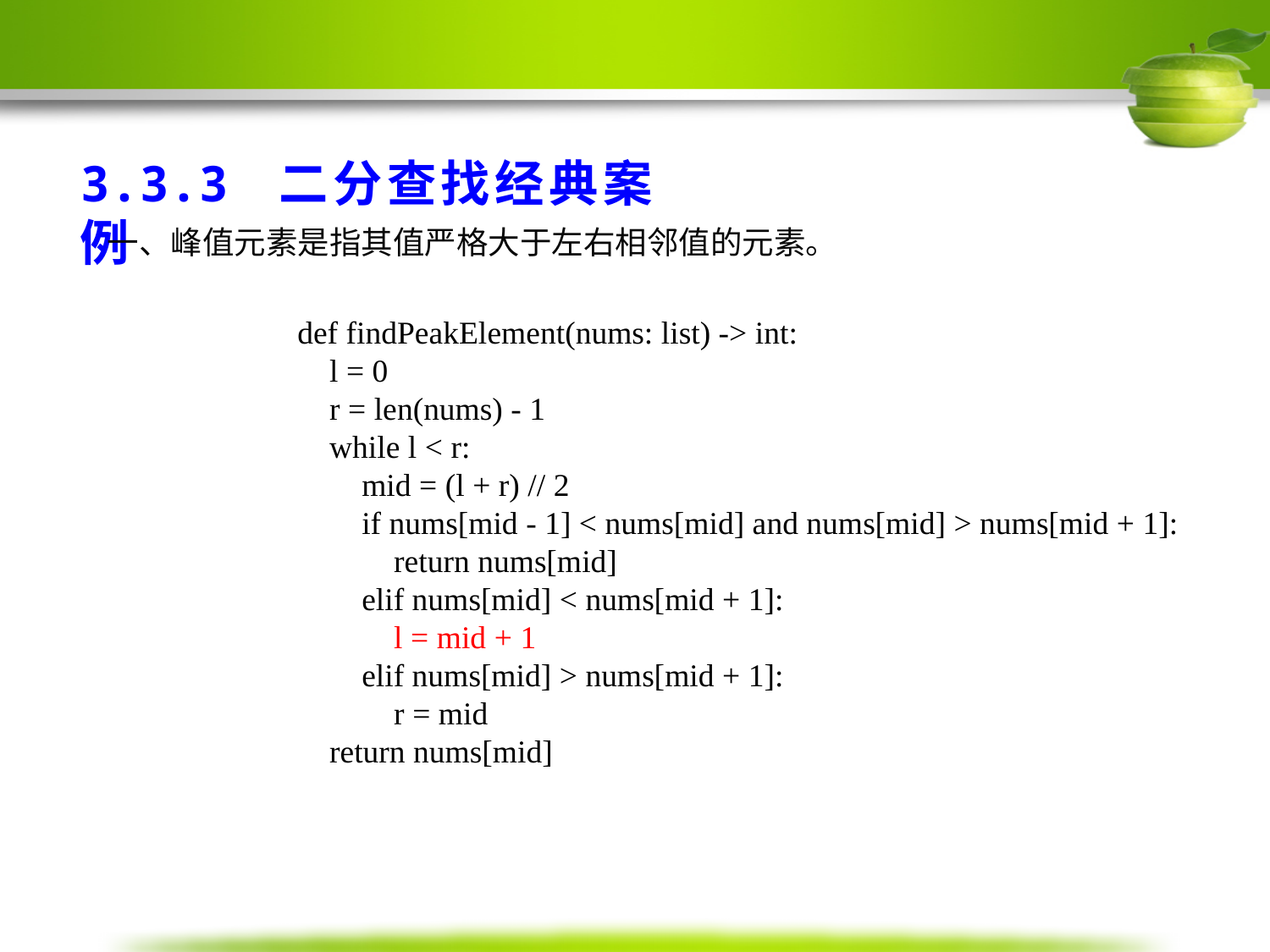

3.3.3 二分查找经典案例
一、峰值元素是指其值严格大于左右相邻值的元素。
def findPeakElement(nums: list) -> int:
    l = 0
    r = len(nums) - 1
    while l < r:
        mid = (l + r) // 2
        if nums[mid - 1] < nums[mid] and nums[mid] > nums[mid + 1]:
            return nums[mid]
        elif nums[mid] < nums[mid + 1]:
            l = mid + 1
        elif nums[mid] > nums[mid + 1]:
            r = mid
    return nums[mid]